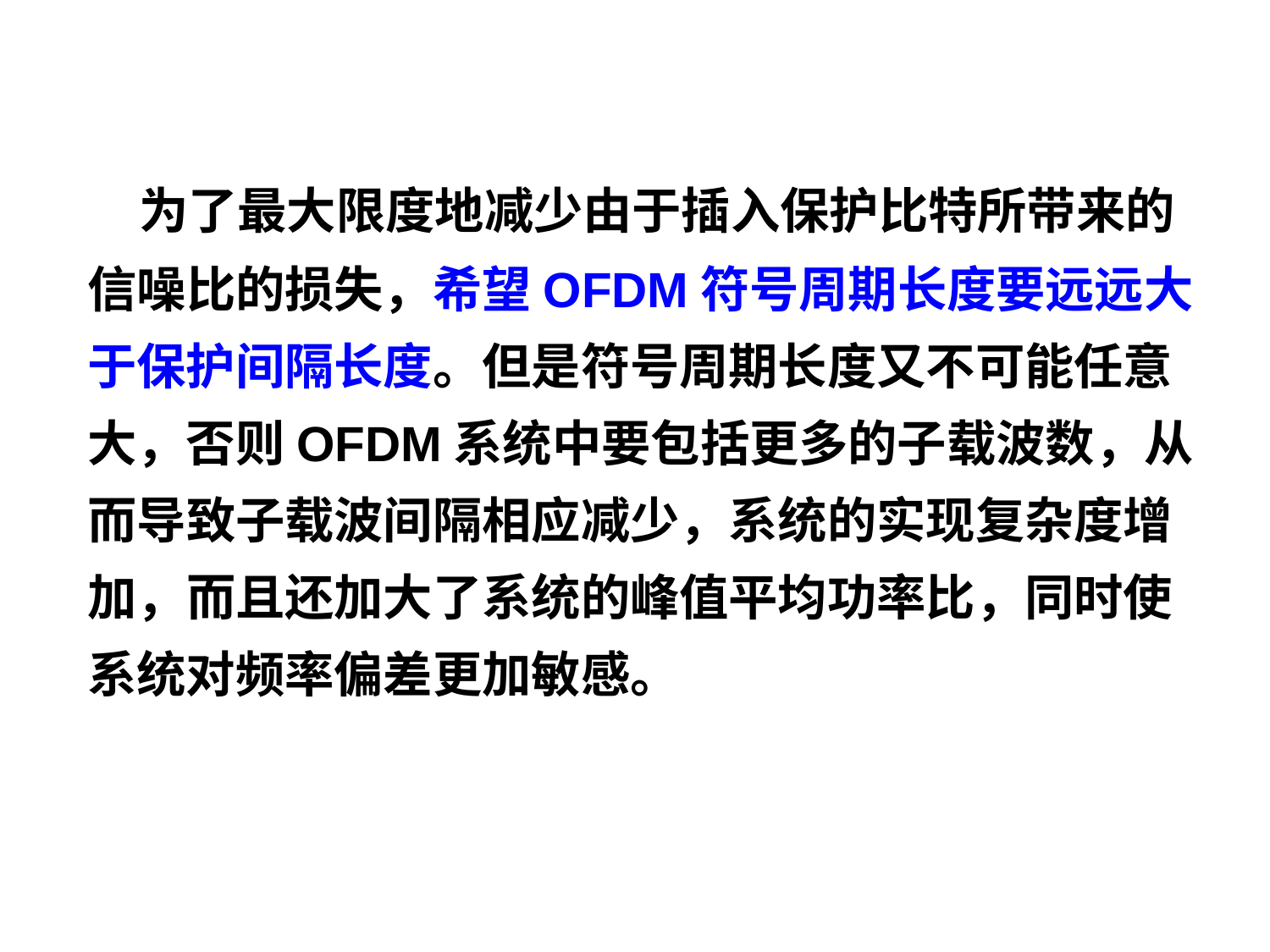

为了最大限度地减少由于插入保护比特所带来的信噪比的损失，希望OFDM符号周期长度要远远大于保护间隔长度。但是符号周期长度又不可能任意大，否则OFDM系统中要包括更多的子载波数，从而导致子载波间隔相应减少，系统的实现复杂度增加，而且还加大了系统的峰值平均功率比，同时使系统对频率偏差更加敏感。